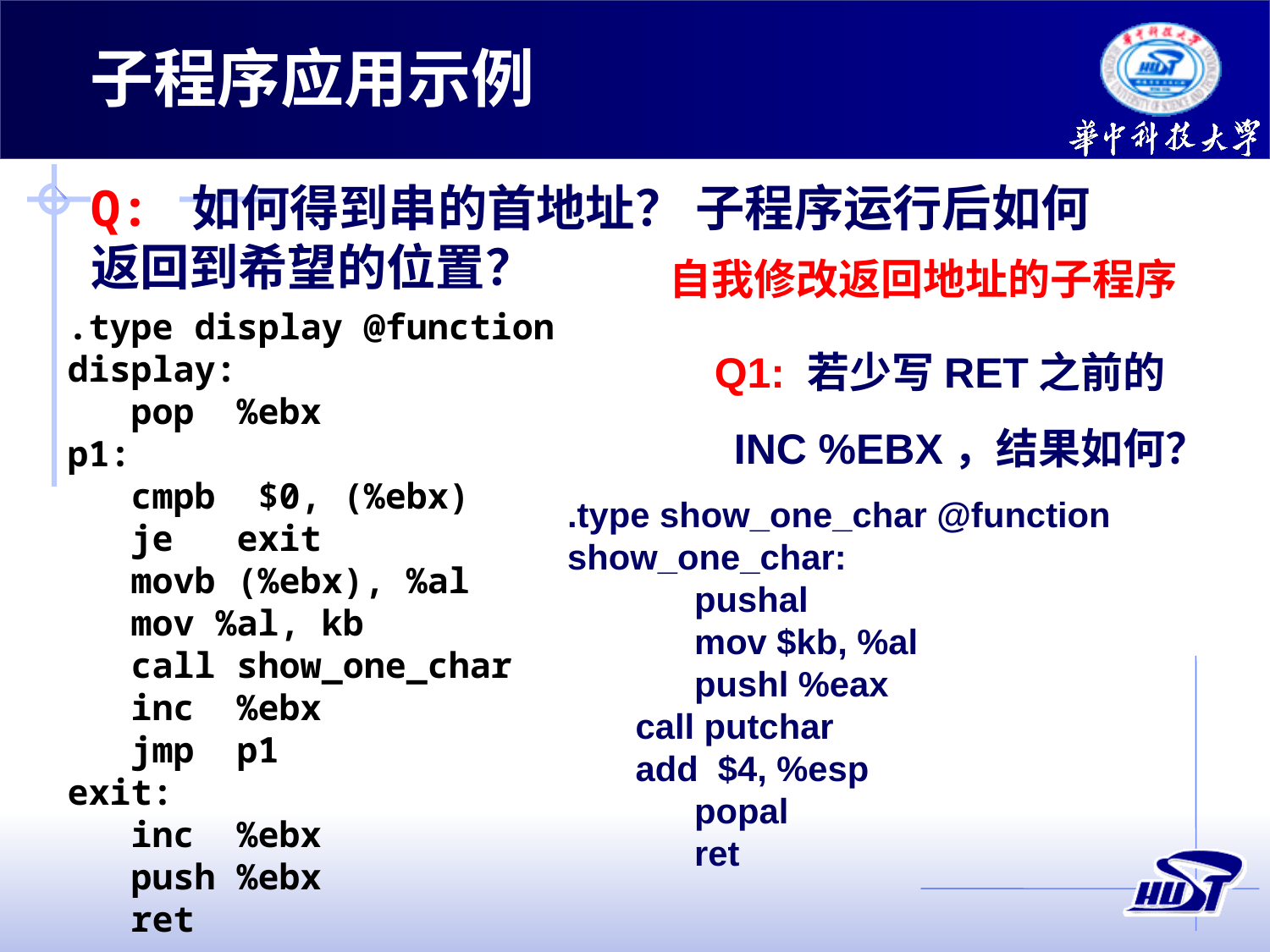

子程序应用示例
Q: 如何得到串的首地址？ 子程序运行后如何返回到希望的位置？
自我修改返回地址的子程序
.type display @function
display:
   pop  %ebx
p1:
   cmpb  $0, (%ebx)
   je   exit
   movb (%ebx), %al
   mov %al, kb
   call show_one_char
   inc  %ebx
   jmp  p1
exit:
   inc  %ebx
   push %ebx
   ret
Q1: 若少写RET之前的   INC %EBX，结果如何？
.type show_one_char @function
show_one_char:
	pushal
	mov $kb, %al
	pushl %eax
       call putchar
       add  $4, %esp
	popal
	ret